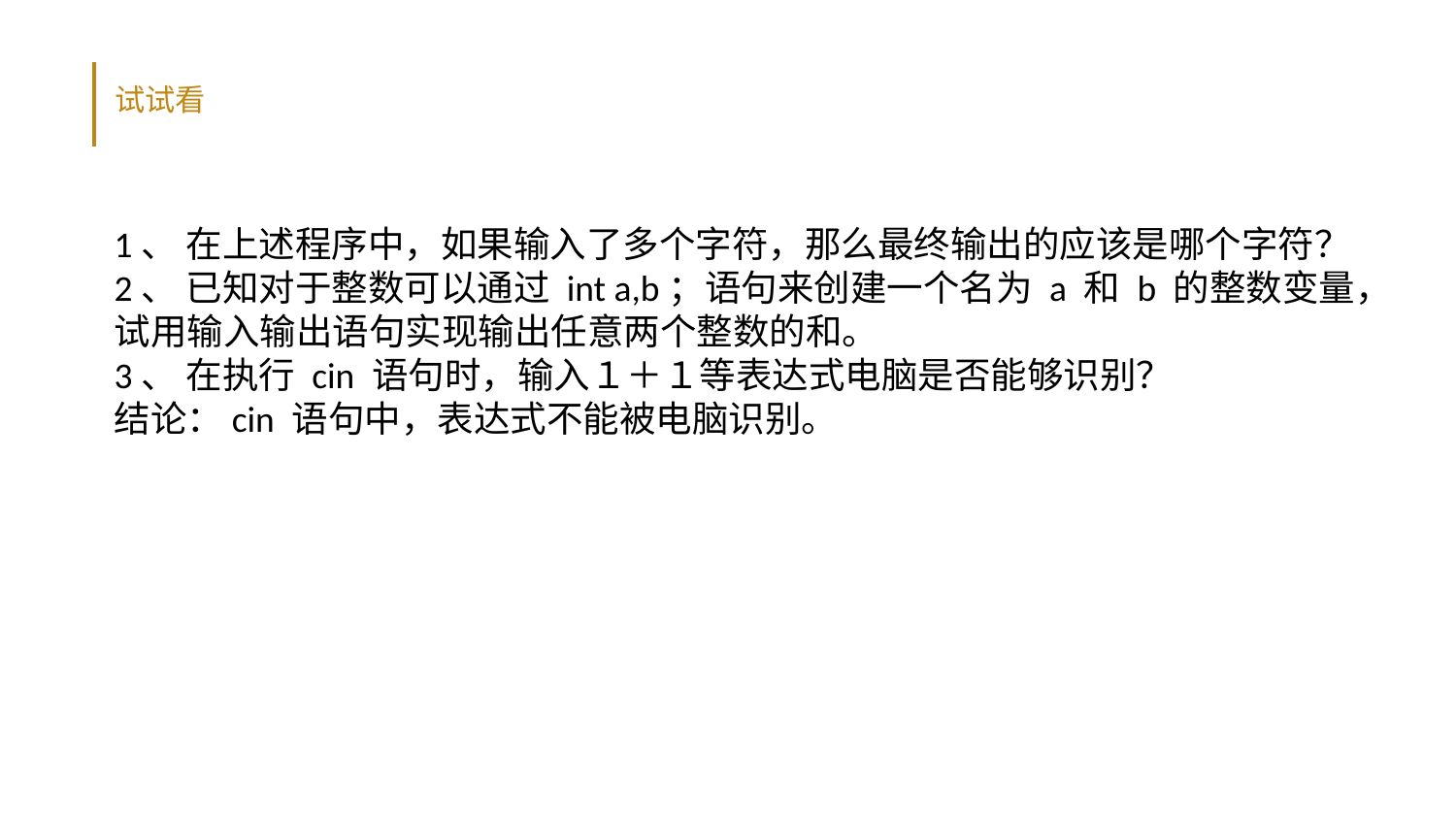

试试看

1、 在上述程序中，如果输入了多个字符，那么最终输出的应该是哪个字符？
2、 已知对于整数可以通过 int a,b；语句来创建一个名为 a 和 b 的整数变量，试用输入输出语句实现输出任意两个整数的和。
3、 在执行 cin 语句时，输入１＋１等表达式电脑是否能够识别？
结论：cin 语句中，表达式不能被电脑识别。